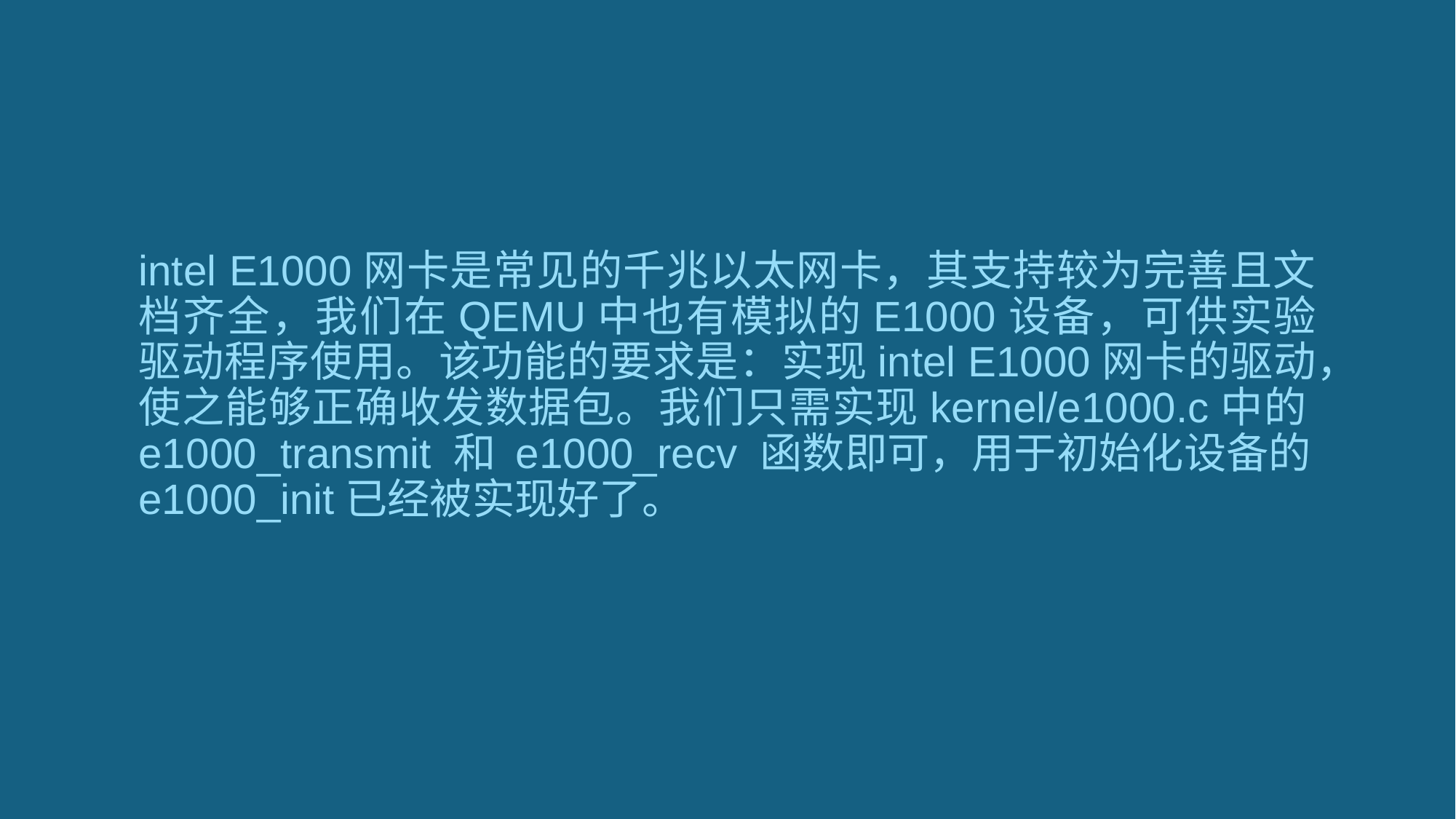

intel E1000网卡是常见的千兆以太网卡，其支持较为完善且文档齐全，我们在QEMU中也有模拟的E1000设备，可供实验驱动程序使用。该功能的要求是：实现intel E1000网卡的驱动，使之能够正确收发数据包。我们只需实现kernel/e1000.c中的e1000_transmit 和 e1000_recv 函数即可，用于初始化设备的e1000_init已经被实现好了。